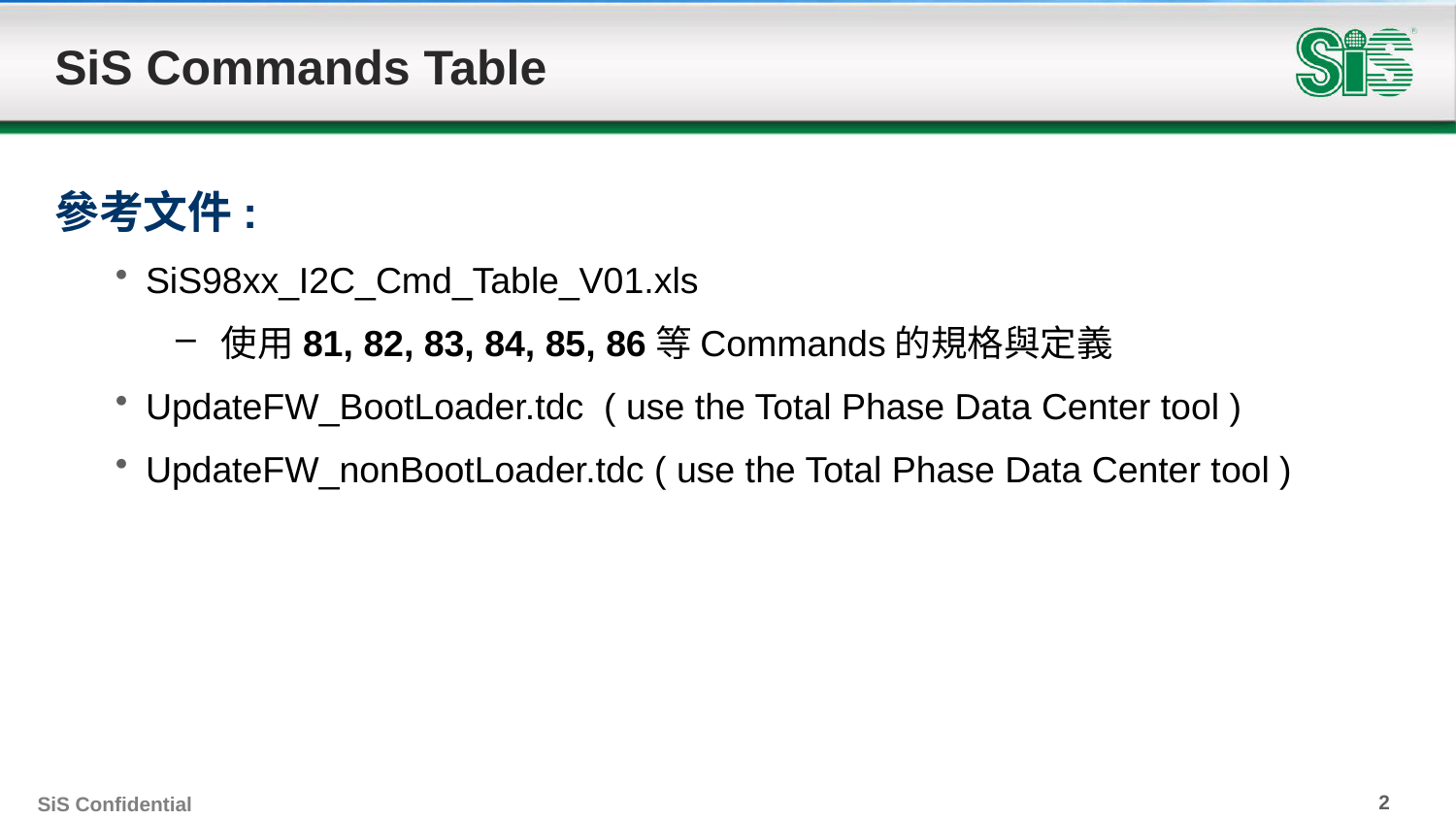

# SiS Commands Table
參考文件:
SiS98xx_I2C_Cmd_Table_V01.xls
使用81, 82, 83, 84, 85, 86等Commands的規格與定義
UpdateFW_BootLoader.tdc  ( use the Total Phase Data Center tool )
UpdateFW_nonBootLoader.tdc ( use the Total Phase Data Center tool )

2